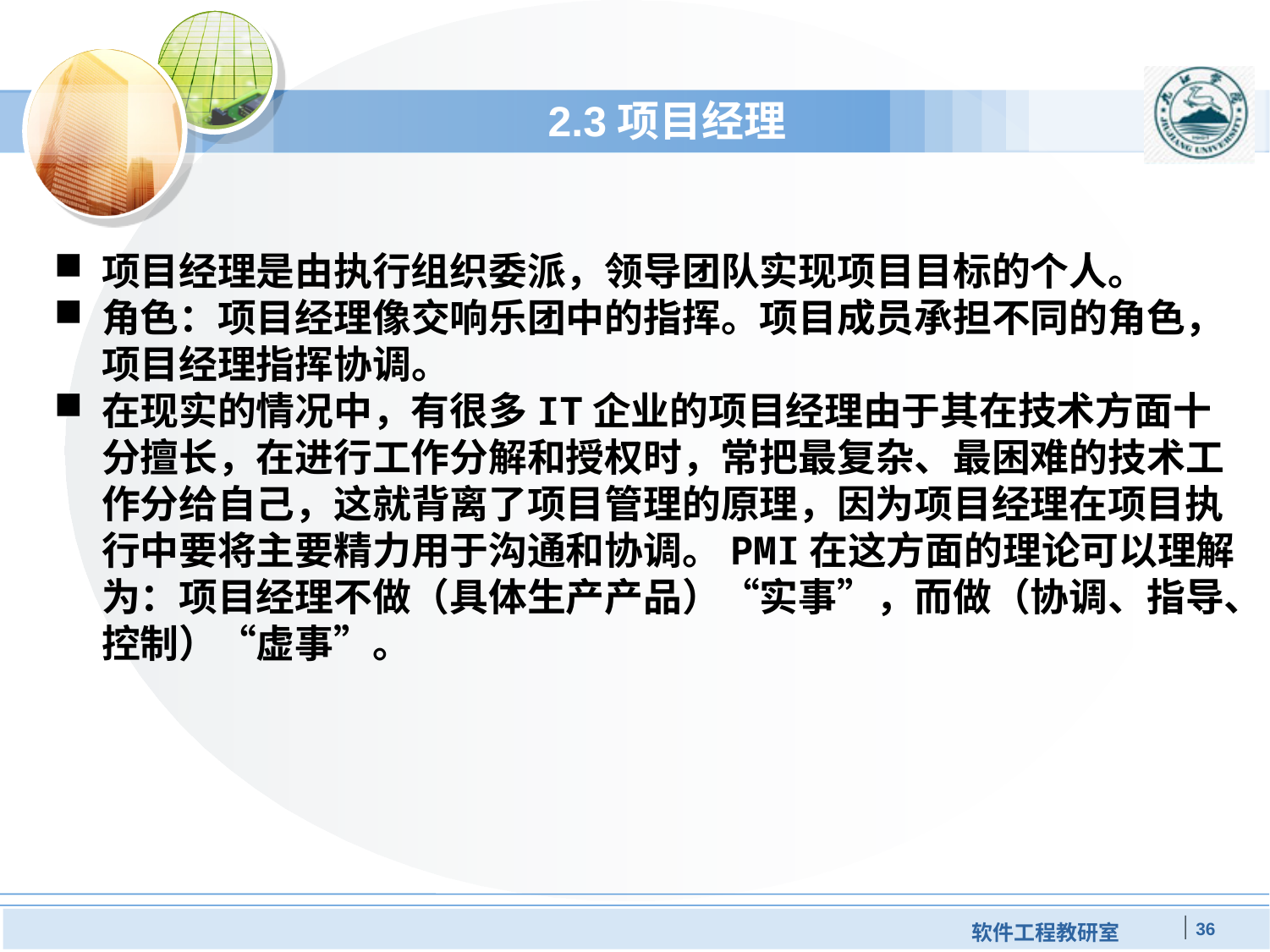

2.3项目经理

项目经理是由执行组织委派，领导团队实现项目目标的个人。
角色：项目经理像交响乐团中的指挥。项目成员承担不同的角色，项目经理指挥协调。
在现实的情况中，有很多IT企业的项目经理由于其在技术方面十分擅长，在进行工作分解和授权时，常把最复杂、最困难的技术工作分给自己，这就背离了项目管理的原理，因为项目经理在项目执行中要将主要精力用于沟通和协调。PMI在这方面的理论可以理解为：项目经理不做（具体生产产品）“实事”，而做（协调、指导、控制）“虚事”。